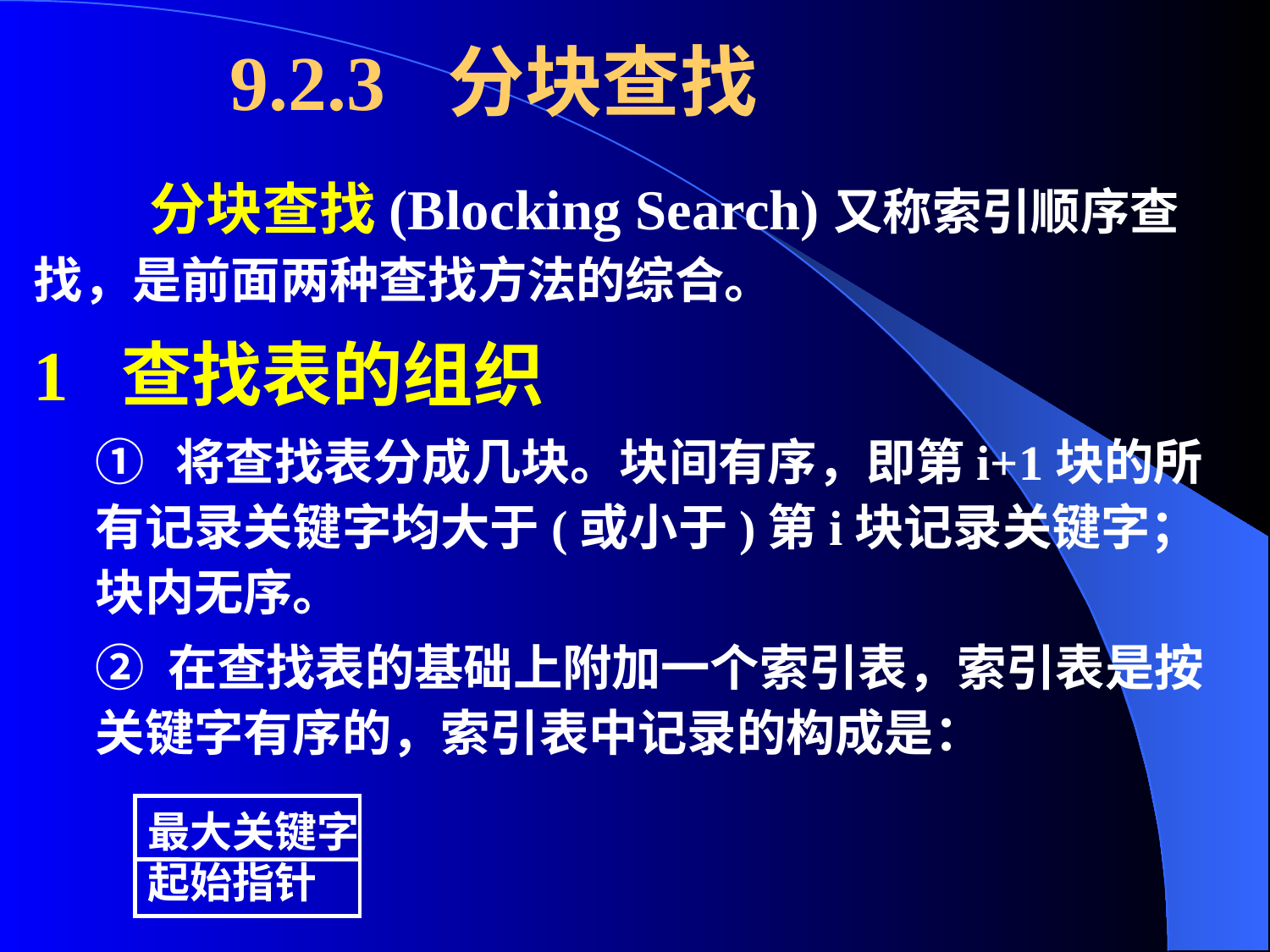

# 9.2.3  分块查找
       分块查找(Blocking Search)又称索引顺序查找，是前面两种查找方法的综合。
1  查找表的组织
①  将查找表分成几块。块间有序，即第i+1块的所有记录关键字均大于(或小于)第i块记录关键字；块内无序。
② 在查找表的基础上附加一个索引表，索引表是按关键字有序的，索引表中记录的构成是：
最大关键字
起始指针